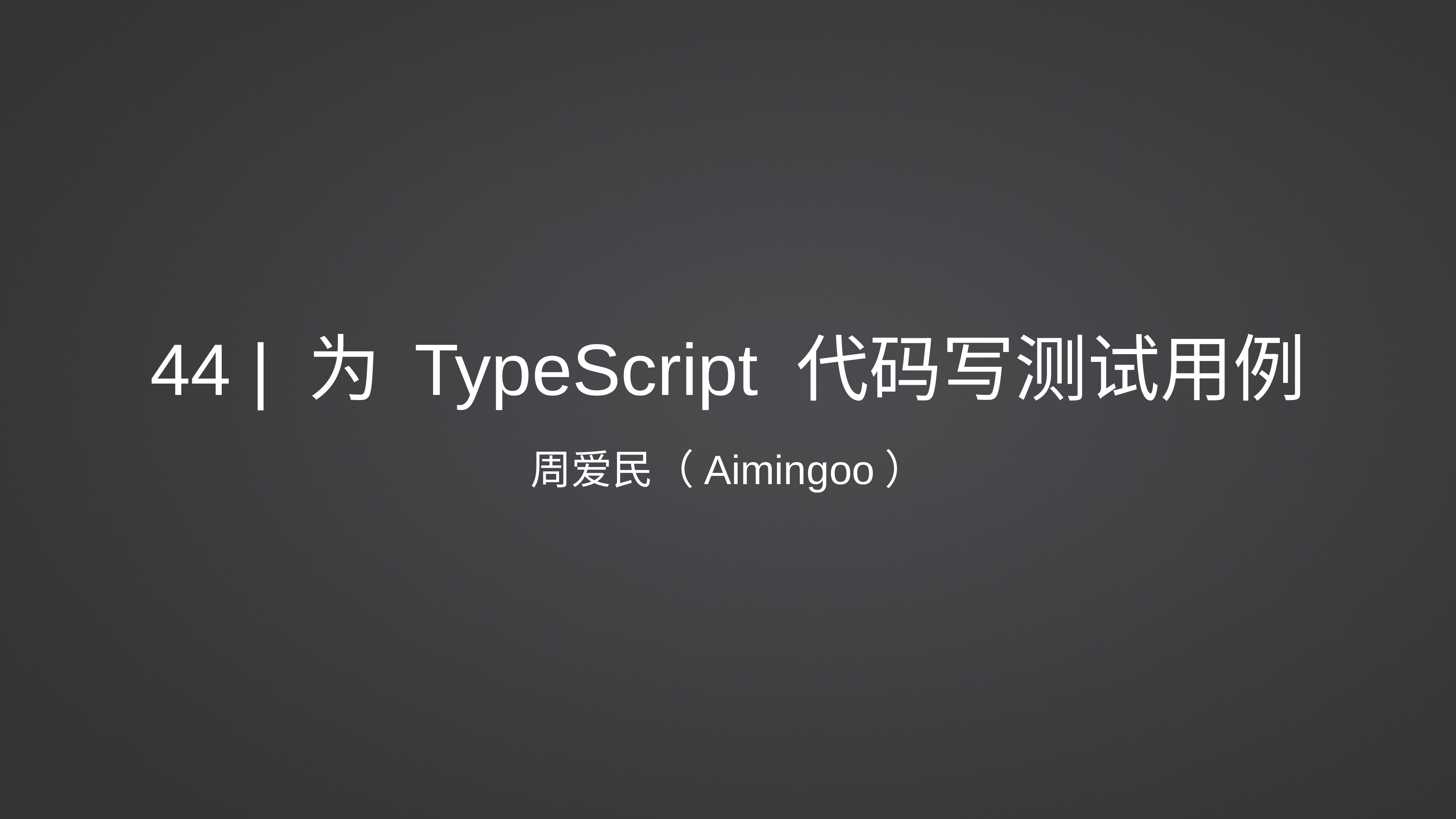

# 44 | 为 TypeScript 代码写测试用例
周爱民（Aimingoo）